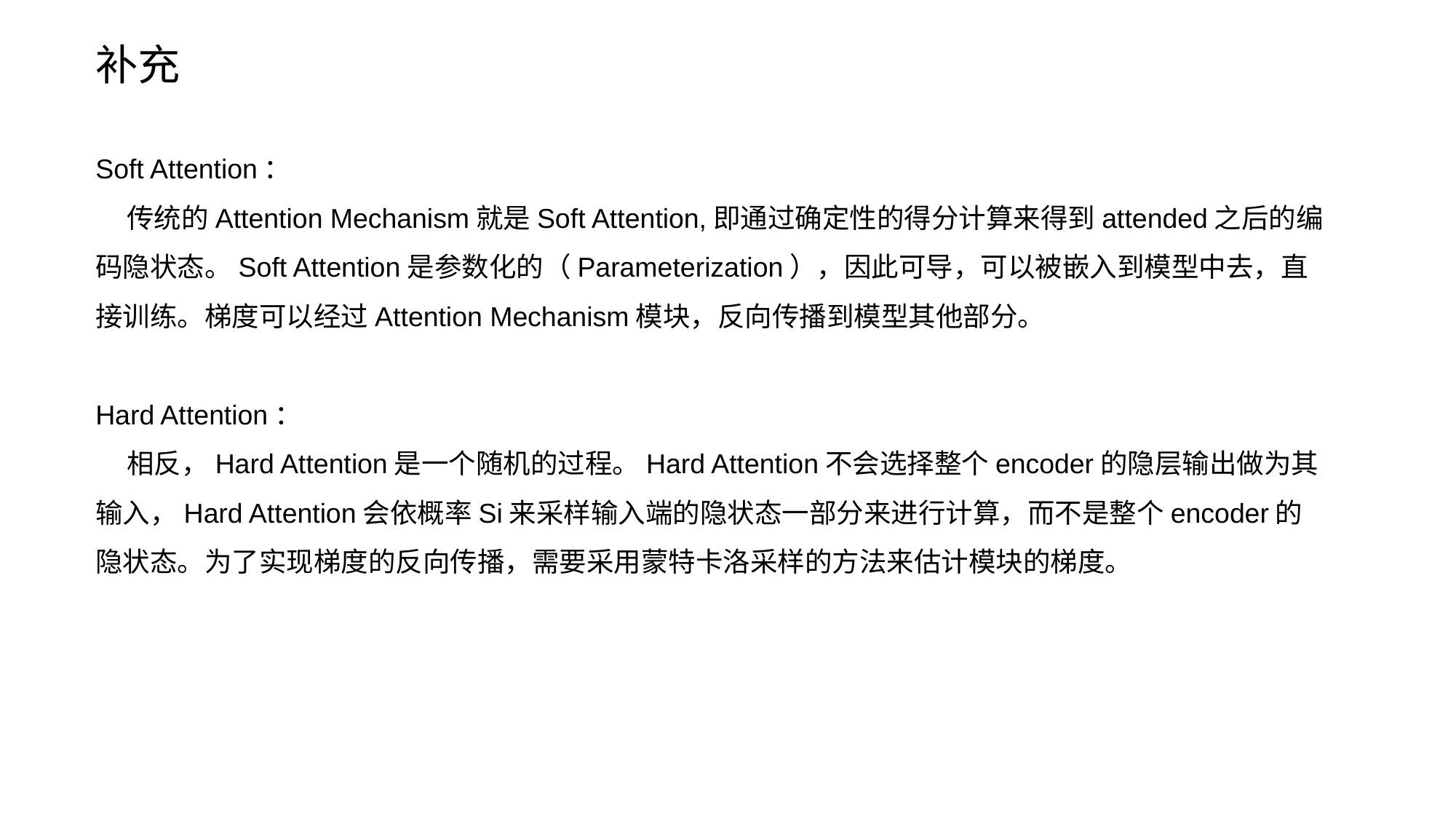

补充
Soft Attention：
    传统的Attention Mechanism就是Soft Attention,即通过确定性的得分计算来得到attended之后的编码隐状态。Soft Attention是参数化的（Parameterization），因此可导，可以被嵌入到模型中去，直接训练。梯度可以经过Attention Mechanism模块，反向传播到模型其他部分。

Hard Attention：
    相反，Hard Attention是一个随机的过程。Hard Attention不会选择整个encoder的隐层输出做为其输入，Hard Attention会依概率Si来采样输入端的隐状态一部分来进行计算，而不是整个encoder的隐状态。为了实现梯度的反向传播，需要采用蒙特卡洛采样的方法来估计模块的梯度。